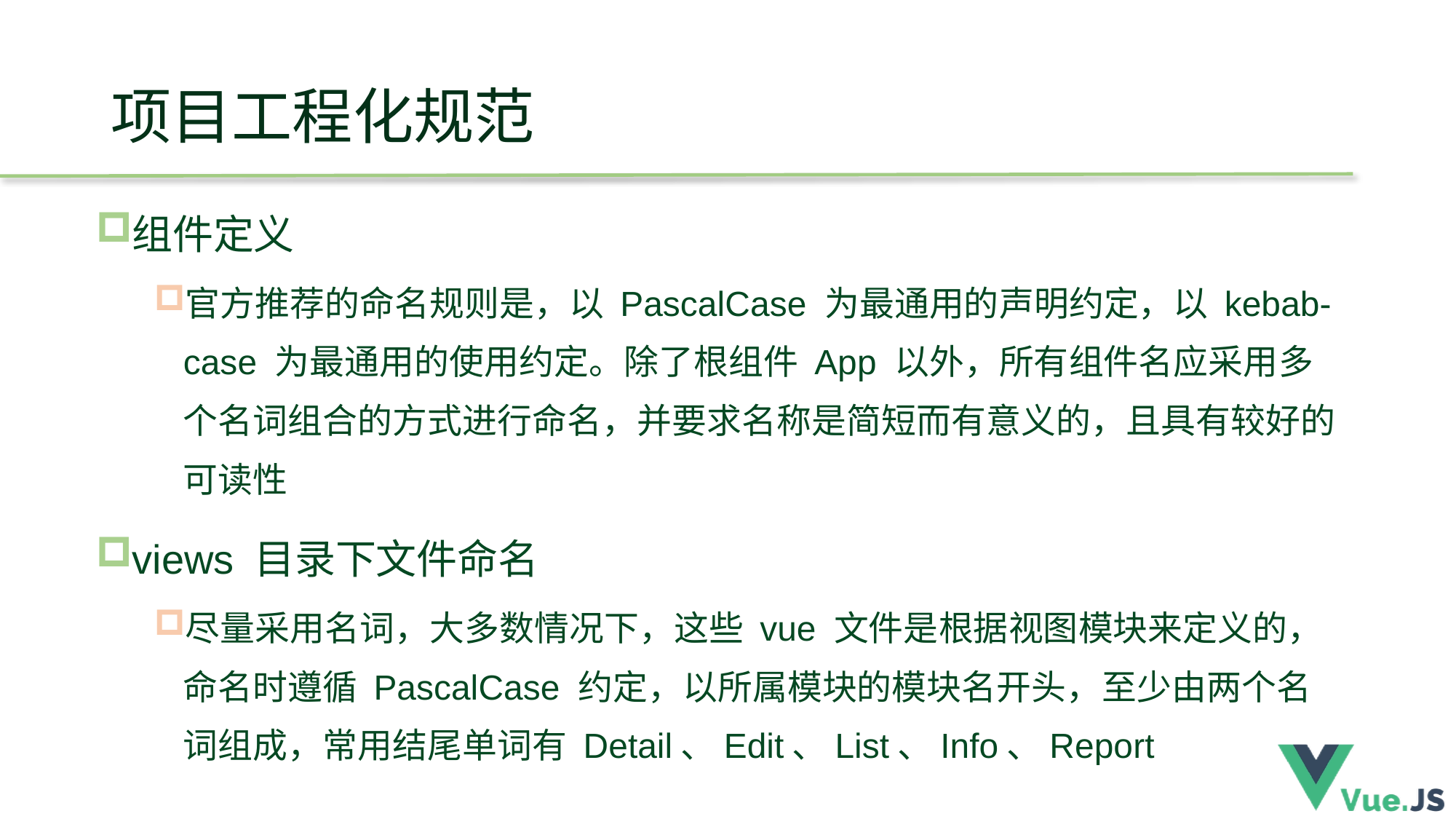

# 项目工程化规范
组件定义
官方推荐的命名规则是，以 PascalCase 为最通用的声明约定，以 kebab-case 为最通用的使用约定。除了根组件 App 以外，所有组件名应采用多个名词组合的方式进行命名，并要求名称是简短而有意义的，且具有较好的可读性
views 目录下文件命名
尽量采用名词，大多数情况下，这些 vue 文件是根据视图模块来定义的，命名时遵循 PascalCase 约定，以所属模块的模块名开头，至少由两个名词组成，常用结尾单词有 Detail、Edit、List、Info、Report